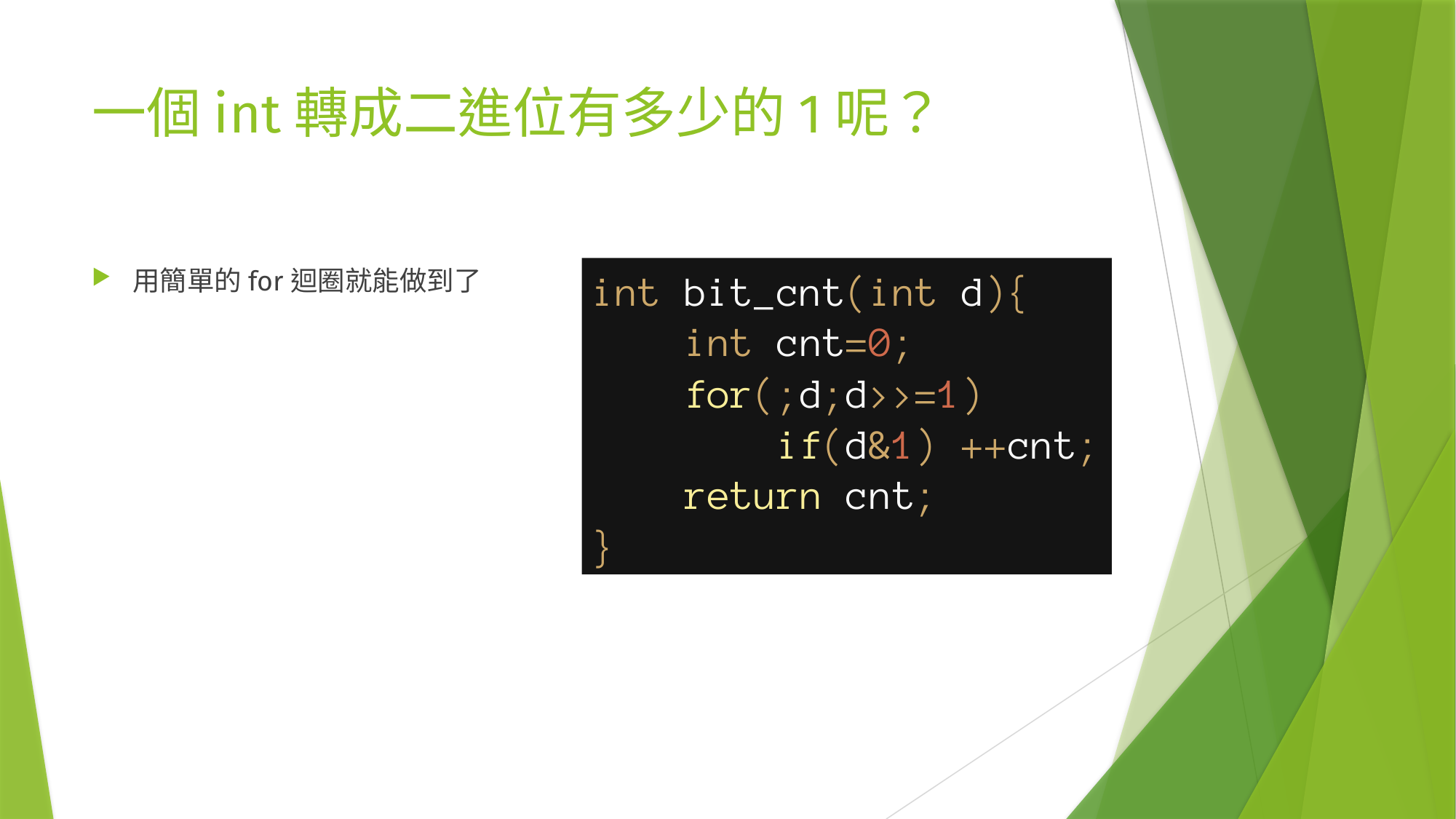

# 一個int轉成二進位有多少的1呢？
用簡單的for迴圈就能做到了
int bit_cnt(int d){
    int cnt=0;
    for(;d;d>>=1)
        if(d&1) ++cnt;
    return cnt;
}